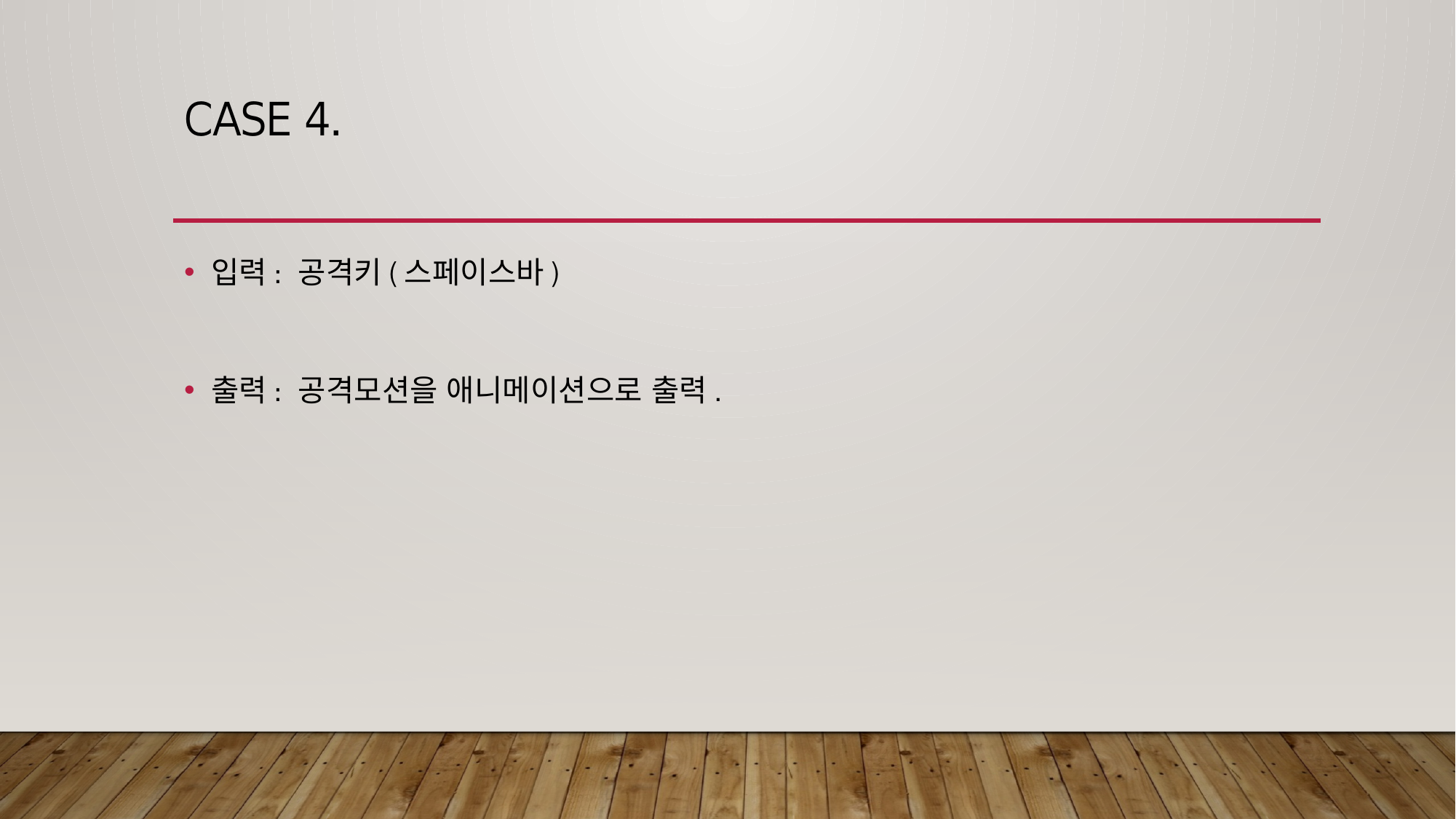

# Case 4.
입력: 공격키(스페이스바)

출력: 공격모션을 애니메이션으로 출력.